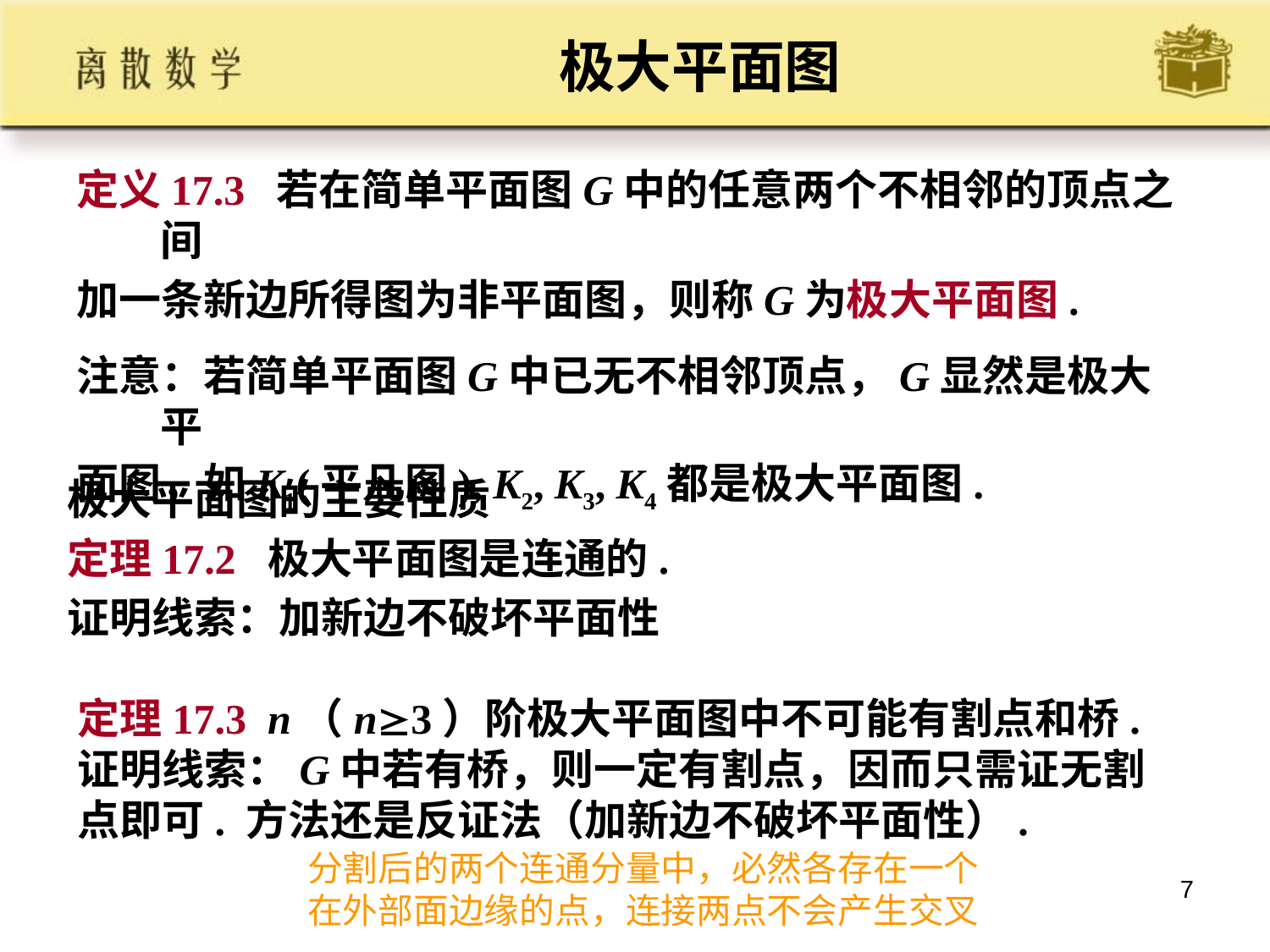

# 极大平面图
定义17.3  若在简单平面图G中的任意两个不相邻的顶点之间
加一条新边所得图为非平面图，则称G为极大平面图.
注意：若简单平面图G中已无不相邻顶点，G显然是极大平
面图，如K1(平凡图), K2, K3, K4都是极大平面图.
极大平面图的主要性质
定理17.2  极大平面图是连通的.
证明线索：加新边不破坏平面性
定理17.3  n（n≥3）阶极大平面图中不可能有割点和桥.
证明线索：G中若有桥，则一定有割点，因而只需证无割点即可. 方法还是反证法（加新边不破坏平面性）.
分割后的两个连通分量中，必然各存在一个在外部面边缘的点，连接两点不会产生交叉
7